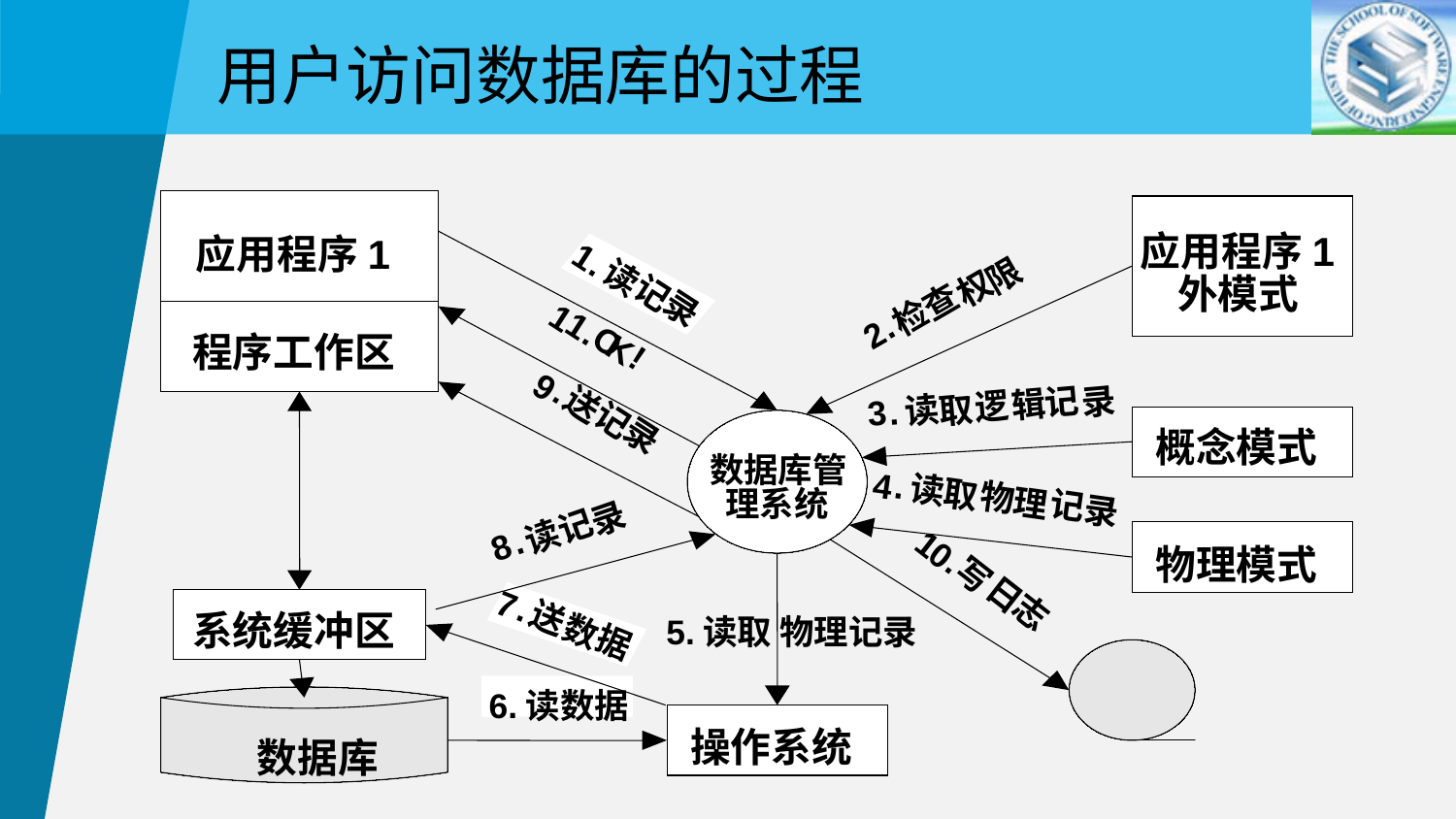

用户访问数据库的过程

应用程序1
应用程序1

1
.
限
读

权
外模式
记
查
录
检
1

1
.

.
2

O
程序工作区
K
!
9
.
记
录

送
辑
逻
读
取

3
.

记

录
概念模式

数据库管
4
.
读
取
物
理
理系统
记
录
录
记
读

.

1
8

0
物理模式

.

写

日

7
.

志
送
系统缓冲区
数
5.读取 物理记录
据

6.读数据

操作系统

数据库